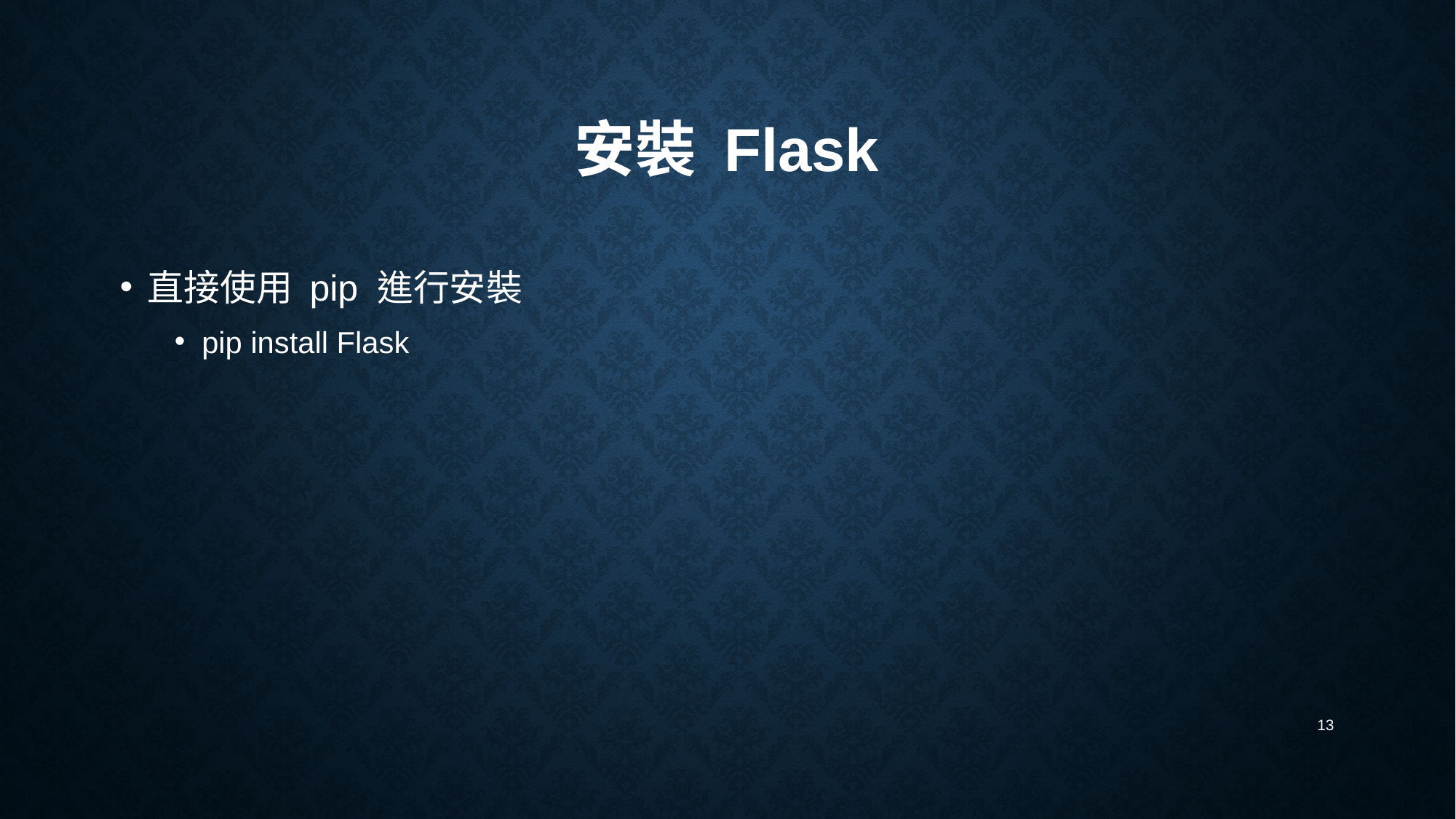

# 安裝 Flask
直接使用 pip 進行安裝
pip install Flask
13